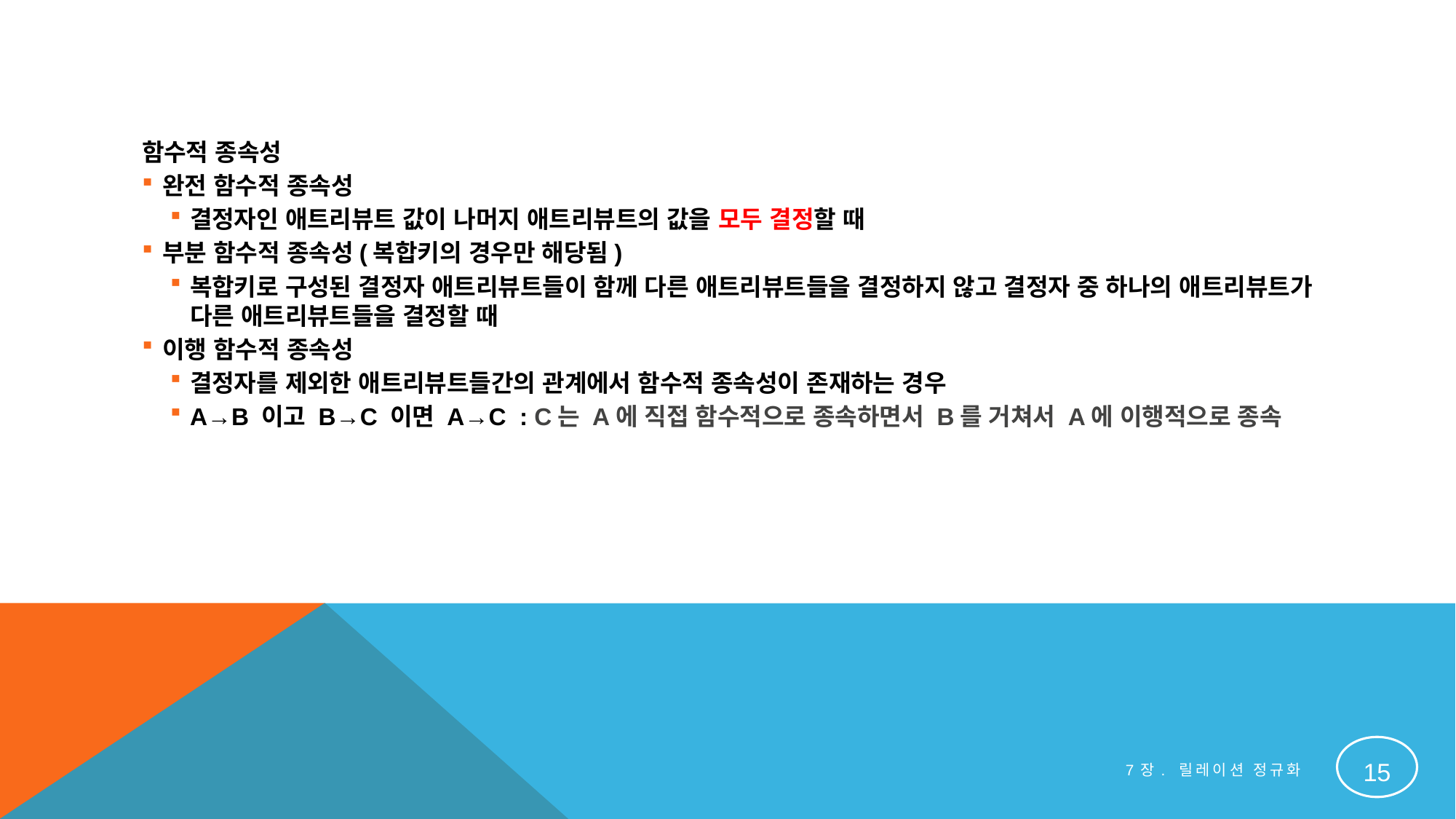

#
함수적 종속성
완전 함수적 종속성
결정자인 애트리뷰트 값이 나머지 애트리뷰트의 값을 모두 결정할 때
부분 함수적 종속성(복합키의 경우만 해당됨)
복합키로 구성된 결정자 애트리뷰트들이 함께 다른 애트리뷰트들을 결정하지 않고 결정자 중 하나의 애트리뷰트가 다른 애트리뷰트들을 결정할 때
이행 함수적 종속성
결정자를 제외한 애트리뷰트들간의 관계에서 함수적 종속성이 존재하는 경우
A→B 이고 B→C 이면 A→C  : C는 A에 직접 함수적으로 종속하면서 B를 거쳐서 A에 이행적으로 종속

15
7장. 릴레이션 정규화